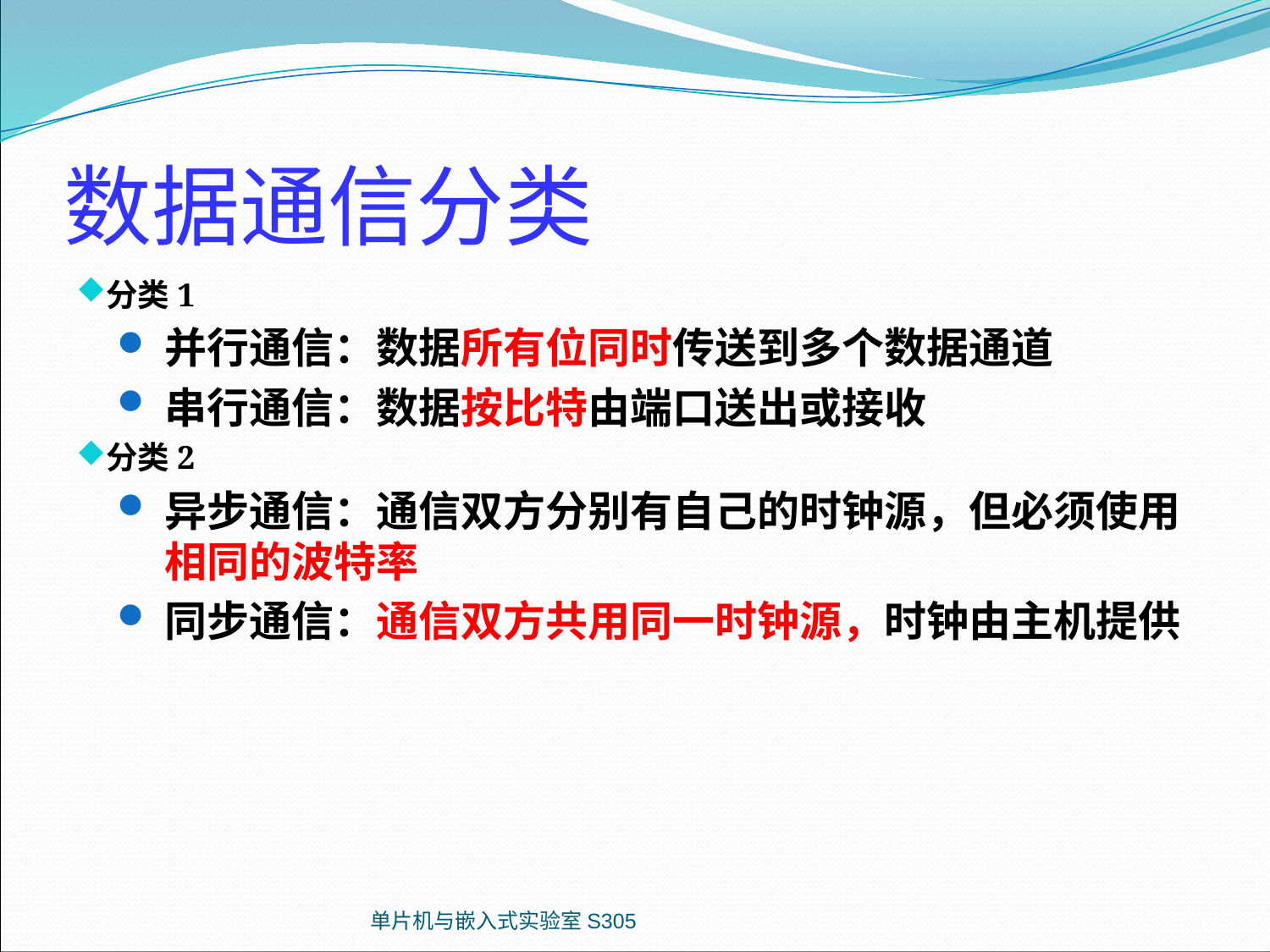

# 数据通信分类
分类1
并行通信：数据所有位同时传送到多个数据通道
串行通信：数据按比特由端口送出或接收
分类2
异步通信：通信双方分别有自己的时钟源，但必须使用相同的波特率
同步通信：通信双方共用同一时钟源，时钟由主机提供
单片机与嵌入式实验室S305